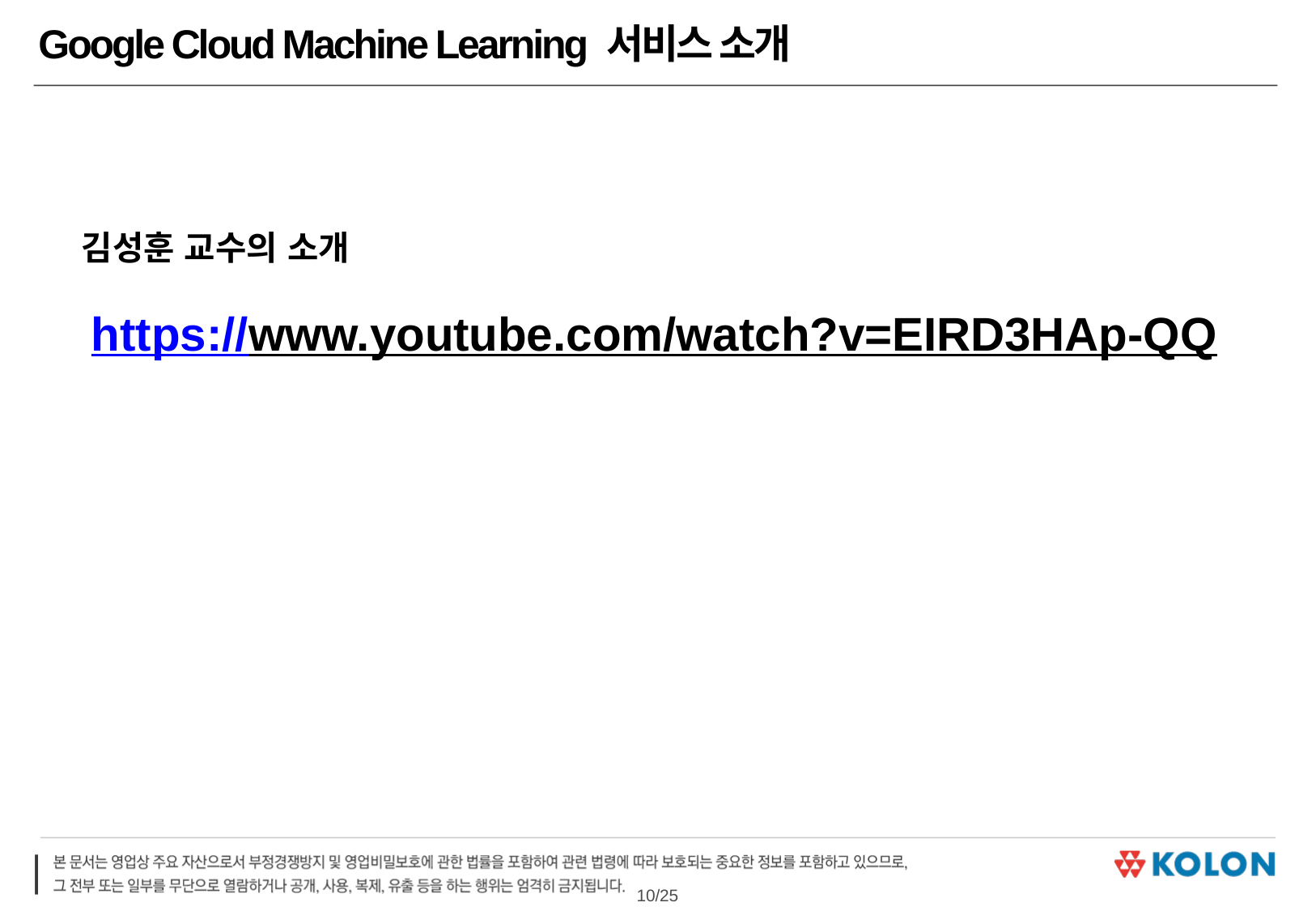

Google Cloud Machine Learning 서비스 소개
김성훈 교수의 소개
https://www.youtube.com/watch?v=EIRD3HAp-QQ